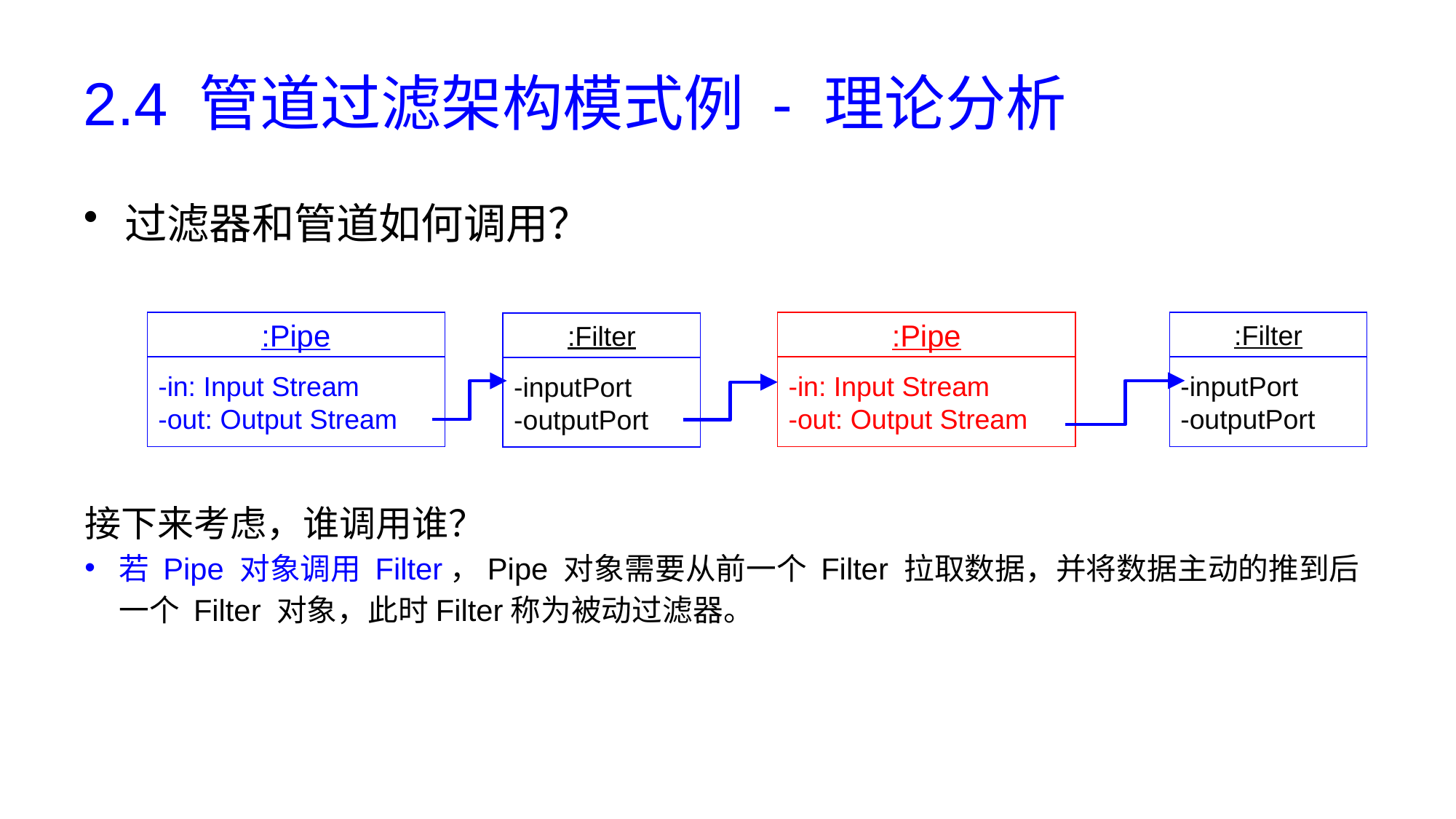

# 2.4 管道过滤架构模式例 - 理论分析
过滤器和管道如何调用？
:Pipe
:Pipe
:Filter
:Filter
-in: Input Stream
-out: Output Stream
-in: Input Stream
-out: Output Stream
-inputPort
-outputPort
-inputPort
-outputPort
接下来考虑，谁调用谁？
若 Pipe 对象调用 Filter，Pipe 对象需要从前一个 Filter 拉取数据，并将数据主动的推到后一个 Filter 对象，此时Filter称为被动过滤器。
28